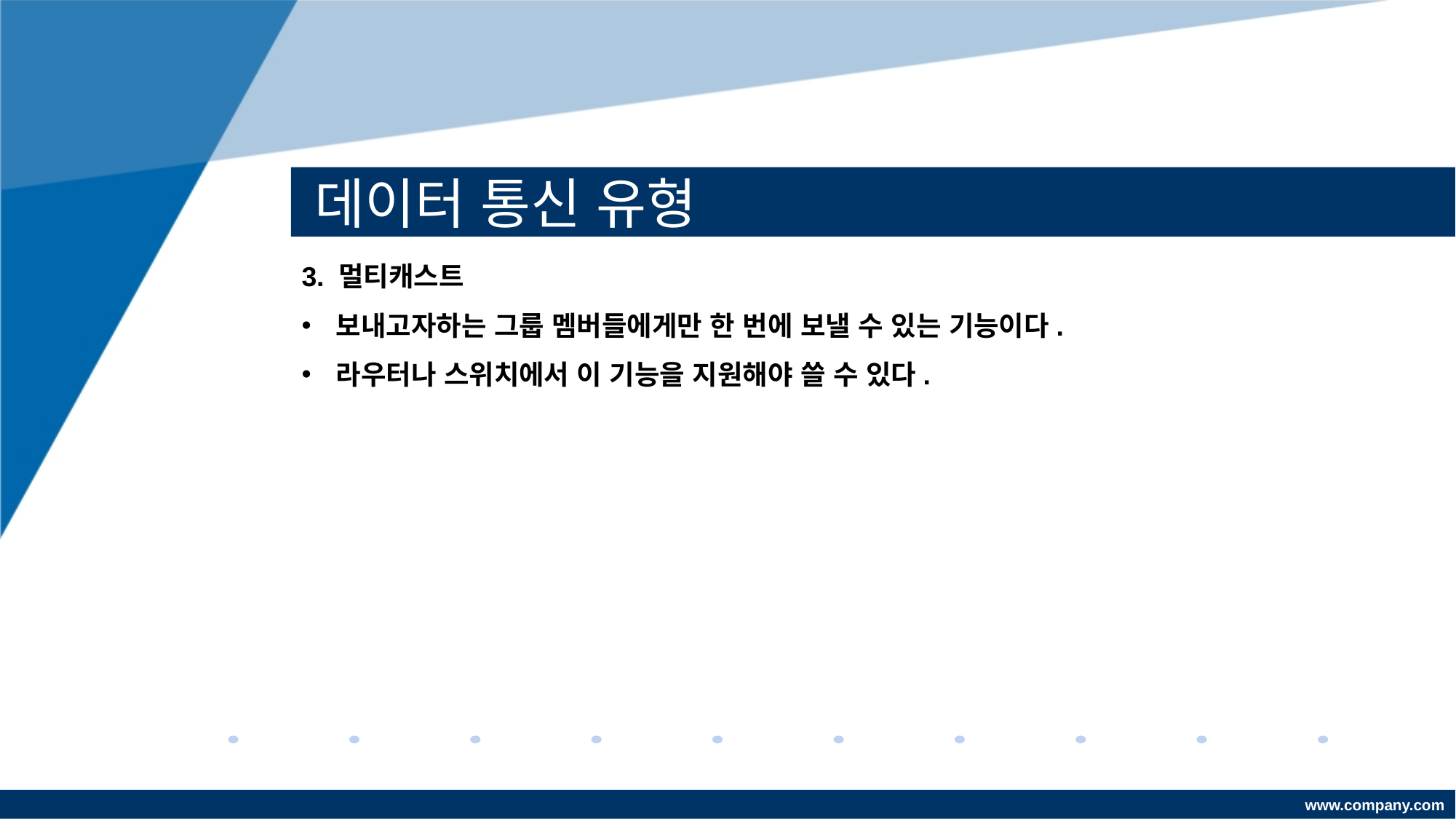

# 데이터 통신 유형
3. 멀티캐스트
보내고자하는 그룹 멤버들에게만 한 번에 보낼 수 있는 기능이다.
라우터나 스위치에서 이 기능을 지원해야 쓸 수 있다.